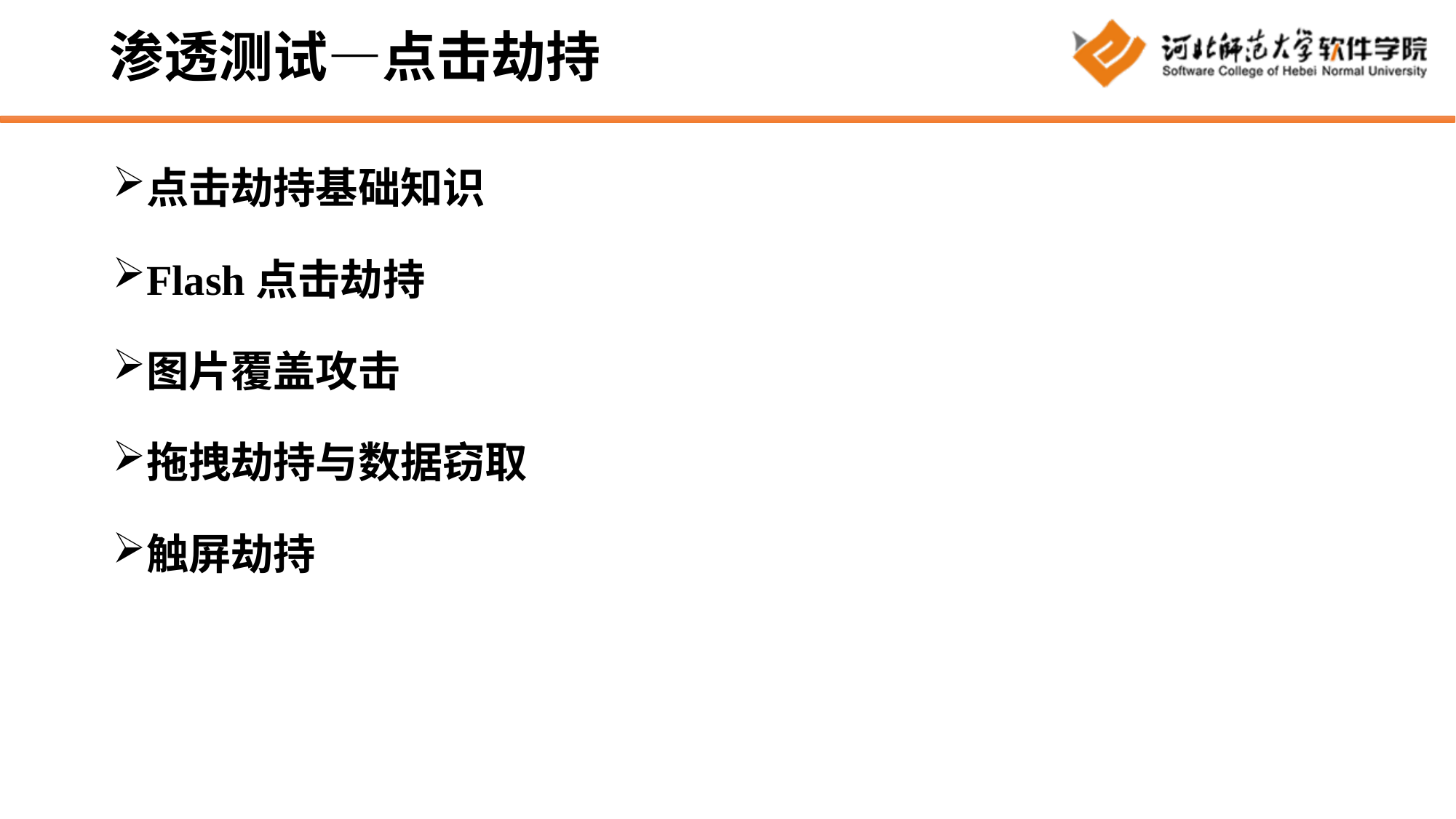

# 渗透测试—点击劫持
点击劫持基础知识
Flash点击劫持
图片覆盖攻击
拖拽劫持与数据窃取
触屏劫持